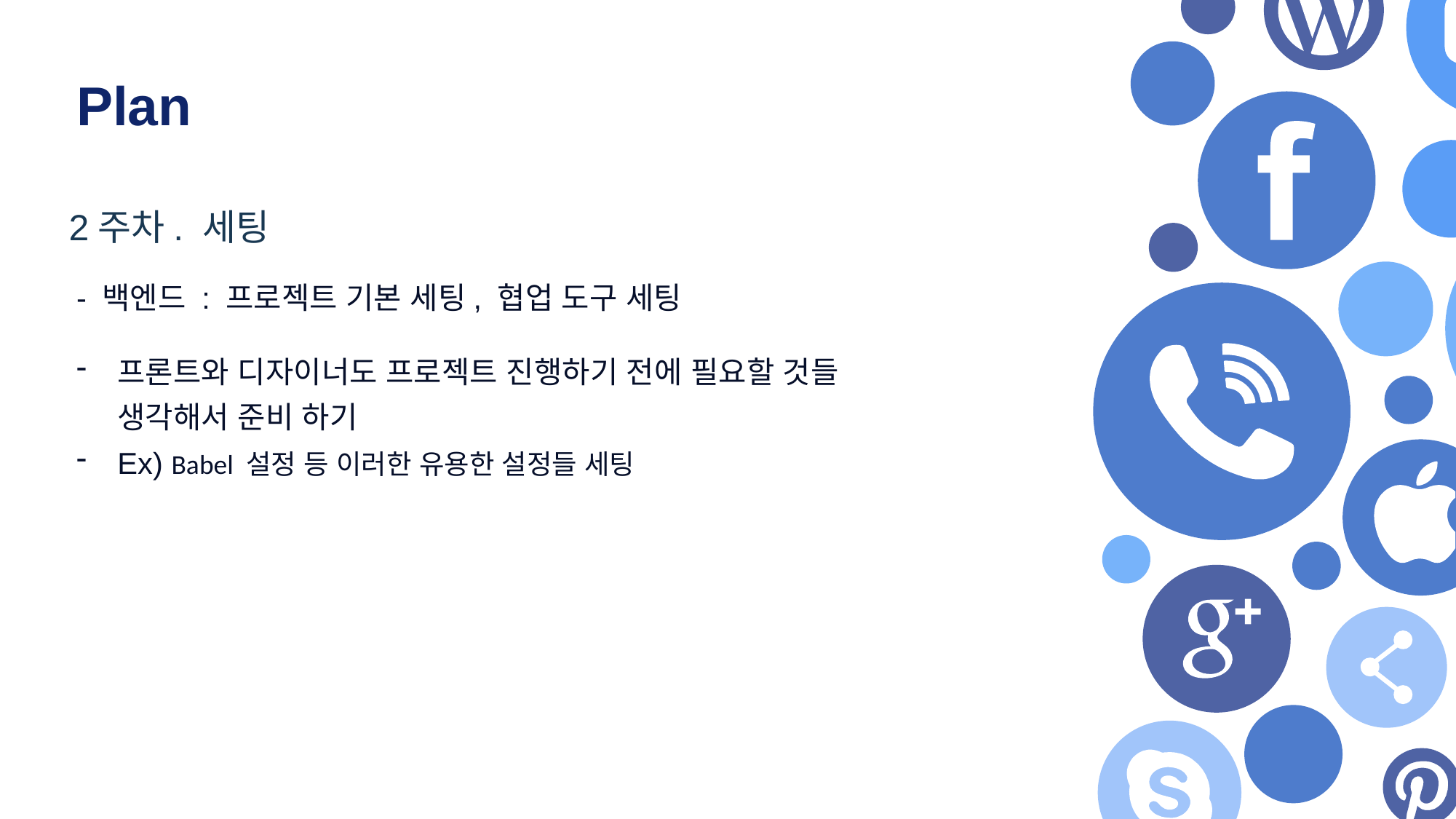

Plan
2주차. 세팅
- 백엔드 : 프로젝트 기본 세팅, 협업 도구 세팅
프론트와 디자이너도 프로젝트 진행하기 전에 필요할 것들 생각해서 준비 하기
Ex) Babel 설정 등 이러한 유용한 설정들 세팅